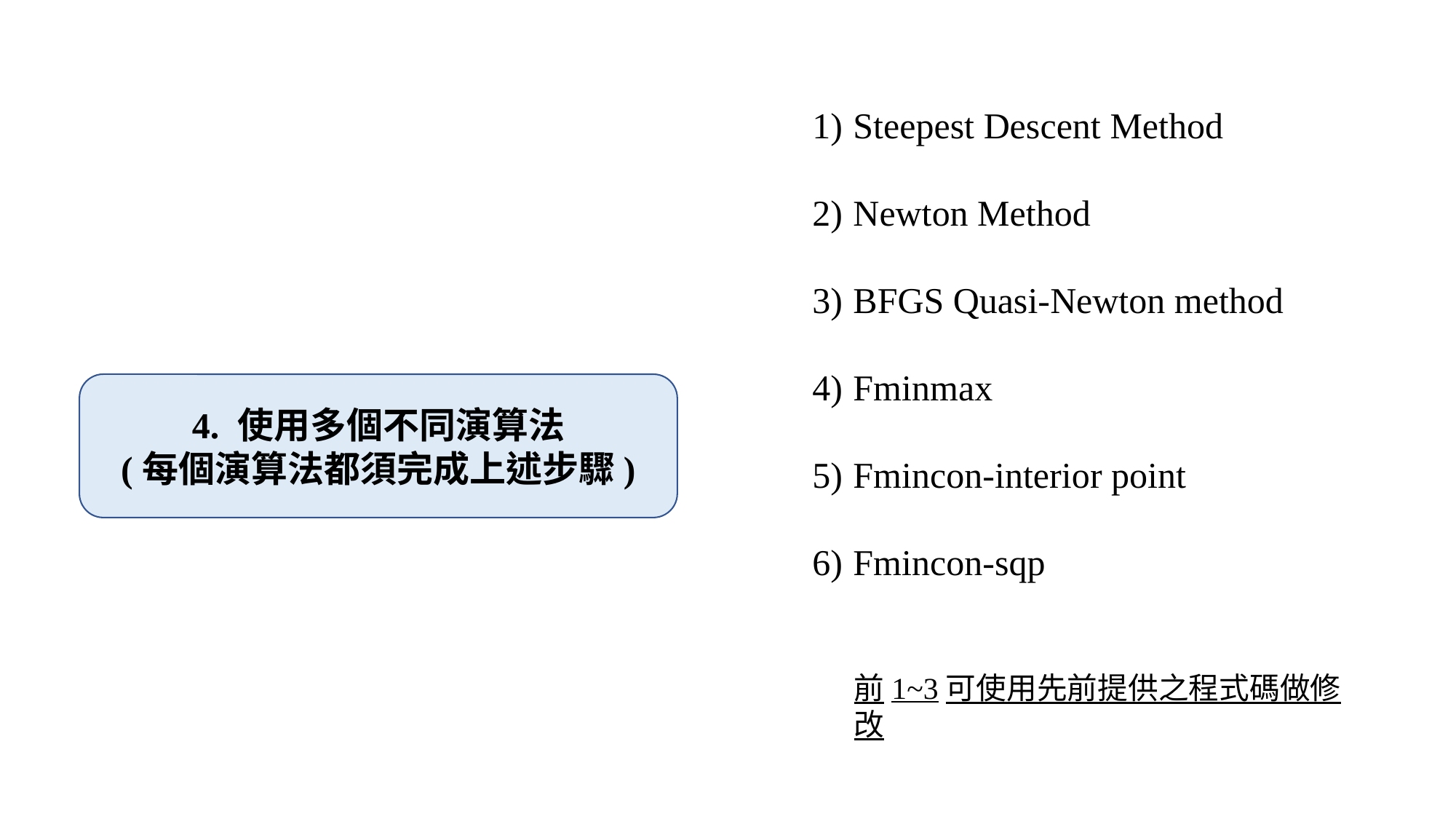

Steepest Descent Method
Newton Method
BFGS Quasi-Newton method
Fminmax
Fmincon-interior point
Fmincon-sqp
4. 使用多個不同演算法
(每個演算法都須完成上述步驟)
前1~3可使用先前提供之程式碼做修改